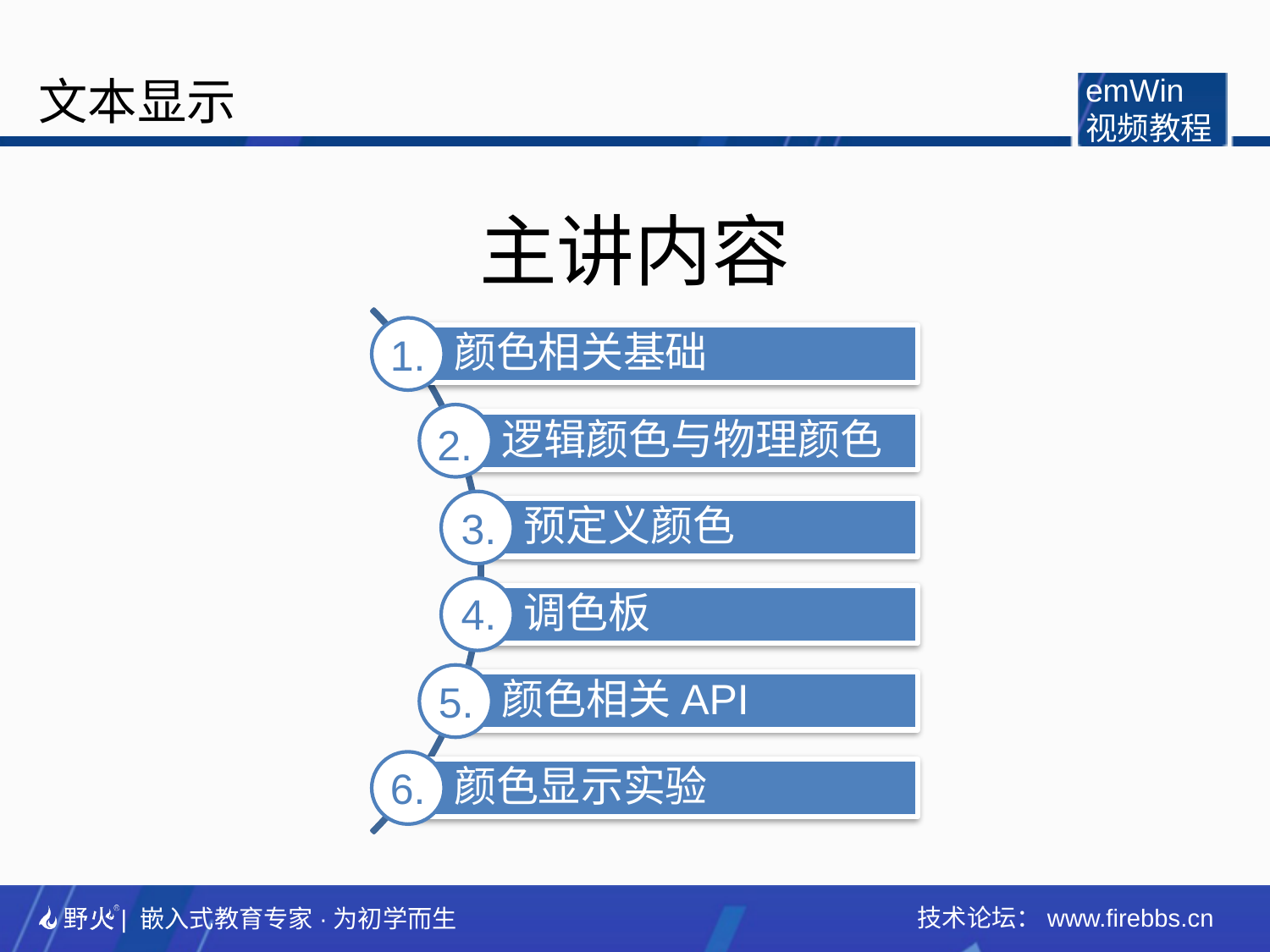

文本显示
emWin
视频教程
主讲内容
颜色相关基础
逻辑颜色与物理颜色
预定义颜色
调色板
颜色相关API
颜色显示实验
1.
2.
3.
4.
5.
6.